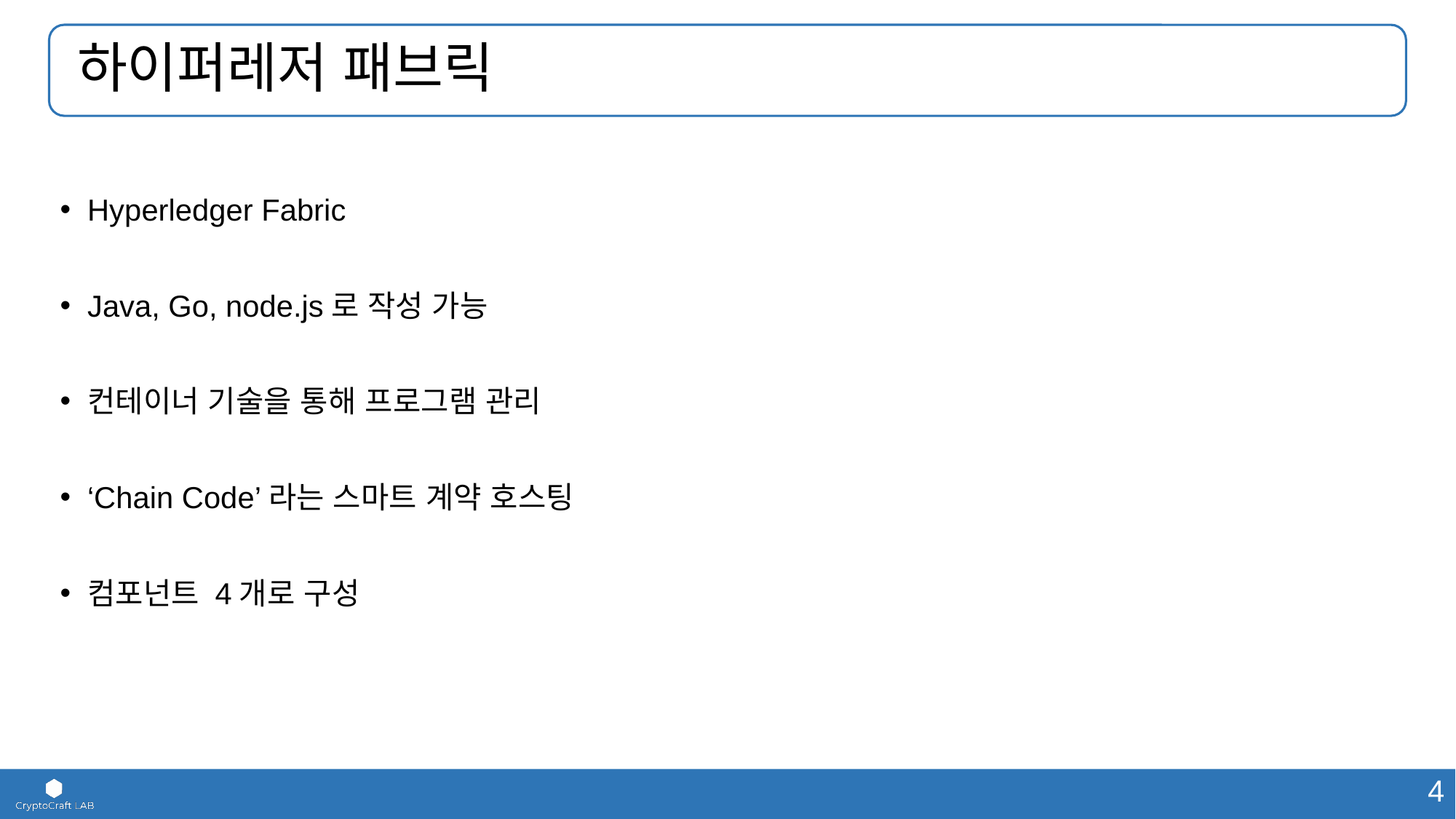

# 하이퍼레저 패브릭

Hyperledger Fabric

Java, Go, node.js로 작성 가능

컨테이너 기술을 통해 프로그램 관리

‘Chain Code’라는 스마트 계약 호스팅

컴포넌트 4개로 구성